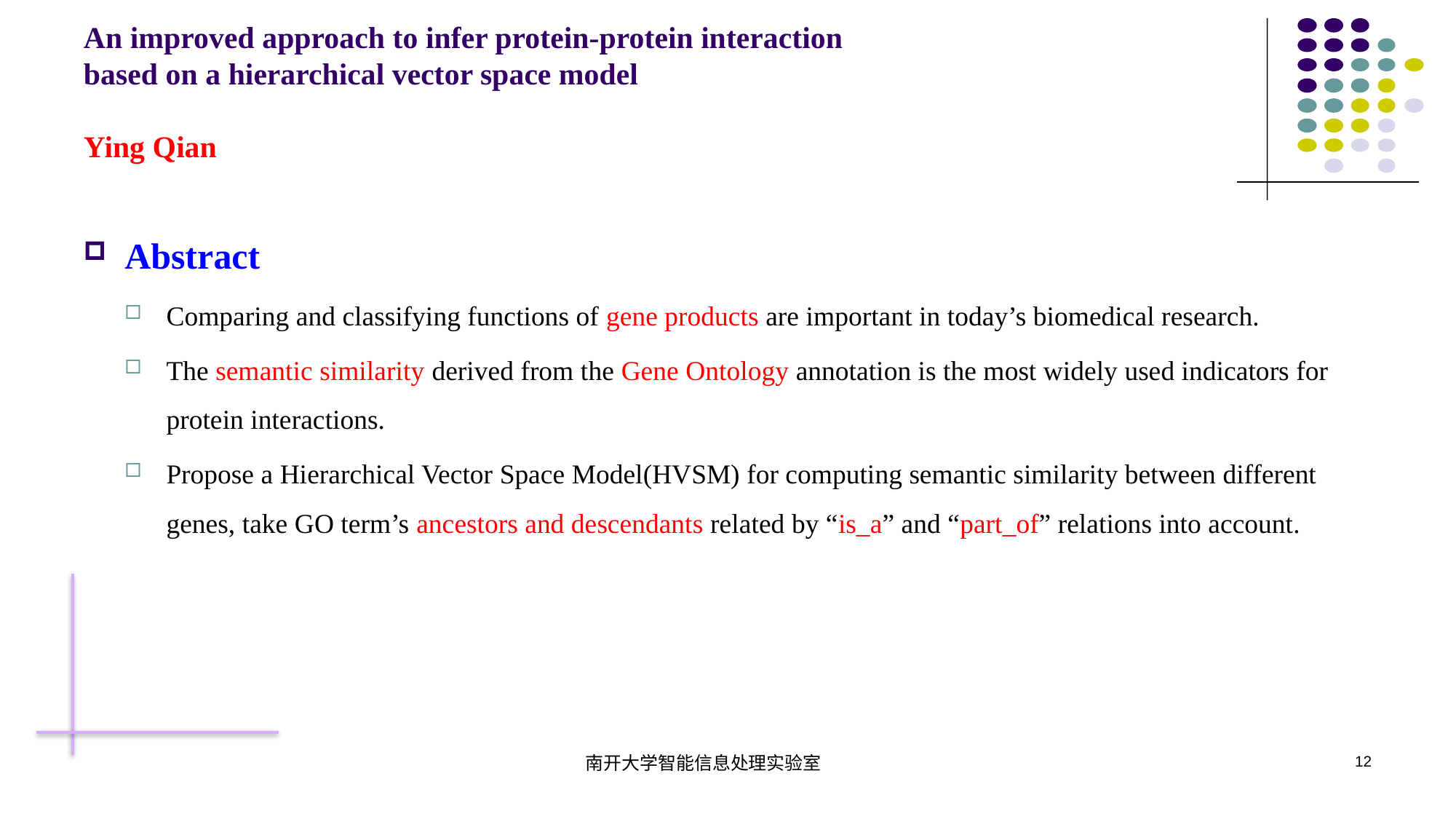

# An improved approach to infer protein-protein interaction based on a hierarchical vector space model Ying Qian
Abstract
Comparing and classifying functions of gene products are important in today’s biomedical research.
The semantic similarity derived from the Gene Ontology annotation is the most widely used indicators for protein interactions.
Propose a Hierarchical Vector Space Model(HVSM) for computing semantic similarity between different genes, take GO term’s ancestors and descendants related by “is_a” and “part_of” relations into account.

南开大学智能信息处理实验室
12